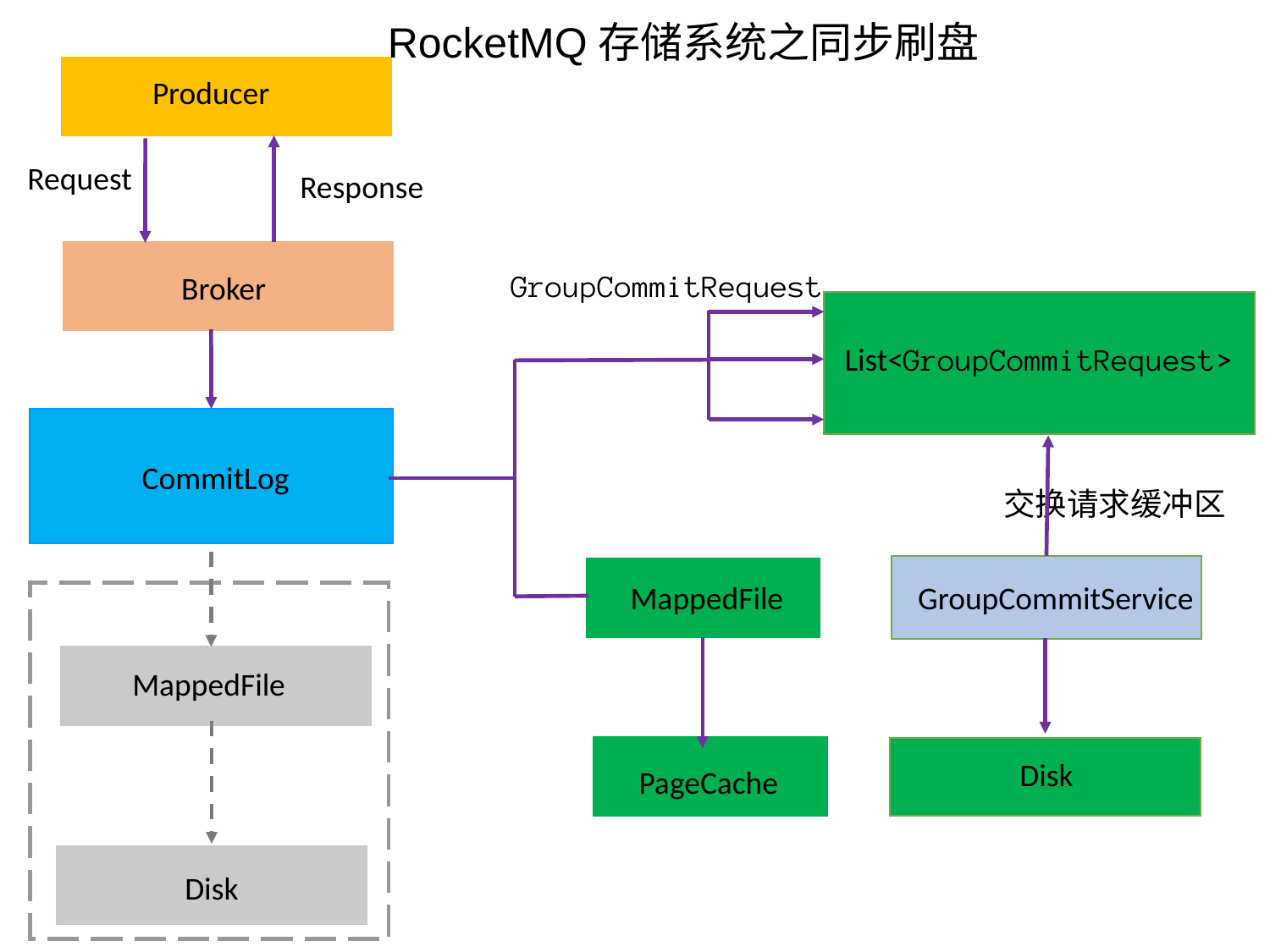

RocketMQ存储系统之同步刷盘

Producer
Request
Response

GroupCommitRequest
Broker

List<GroupCommitRequest>

CommitLog
交换请求缓冲区

MappedFile
GroupCommitService

MappedFile

Disk
PageCache

Disk